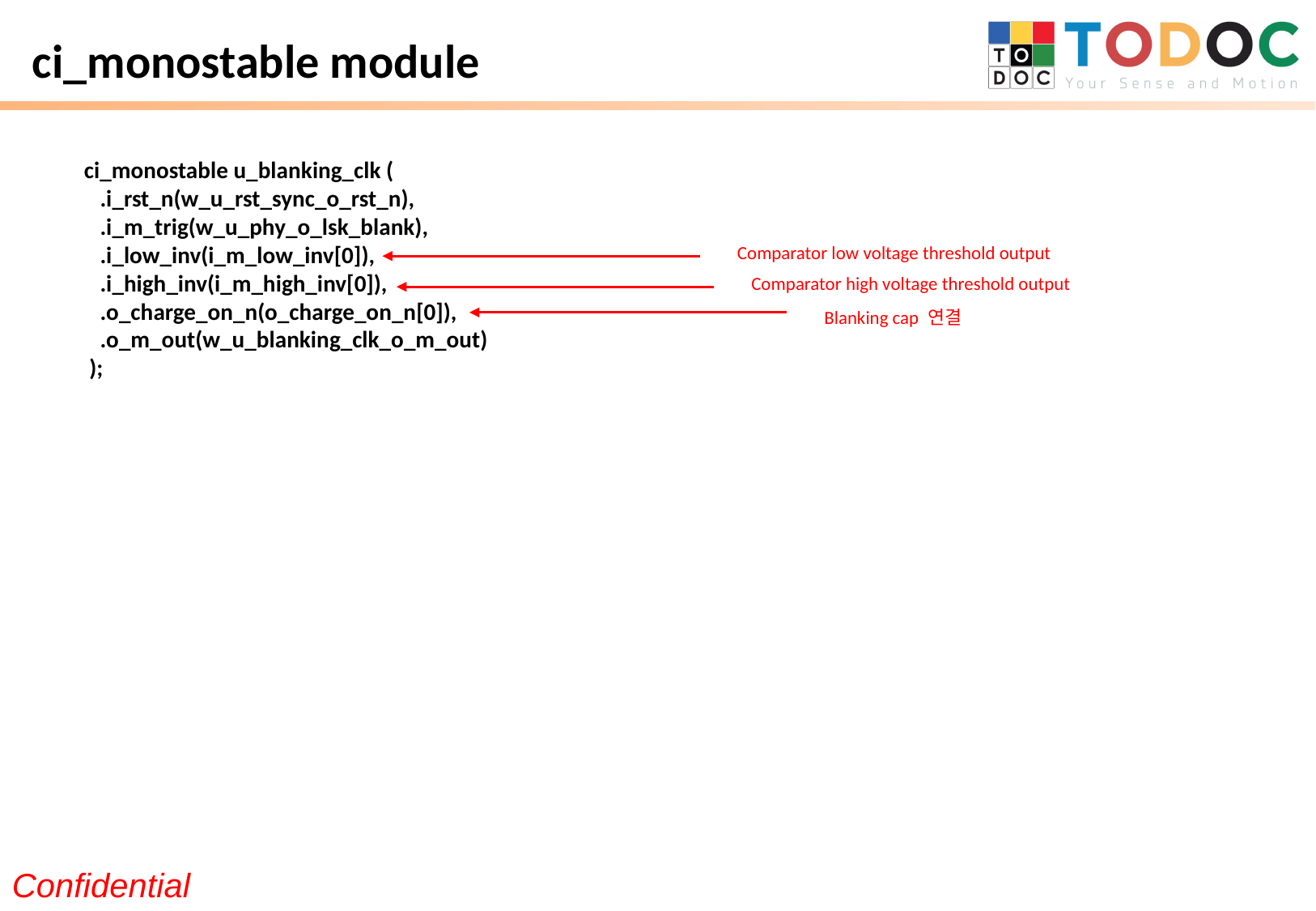

# ci_monostable module
 ci_monostable u_blanking_clk (
    .i_rst_n(w_u_rst_sync_o_rst_n),
    .i_m_trig(w_u_phy_o_lsk_blank),
    .i_low_inv(i_m_low_inv[0]),
    .i_high_inv(i_m_high_inv[0]),
    .o_charge_on_n(o_charge_on_n[0]),
    .o_m_out(w_u_blanking_clk_o_m_out)
  );
Comparator low voltage threshold output
Comparator high voltage threshold output
Blanking cap 연결